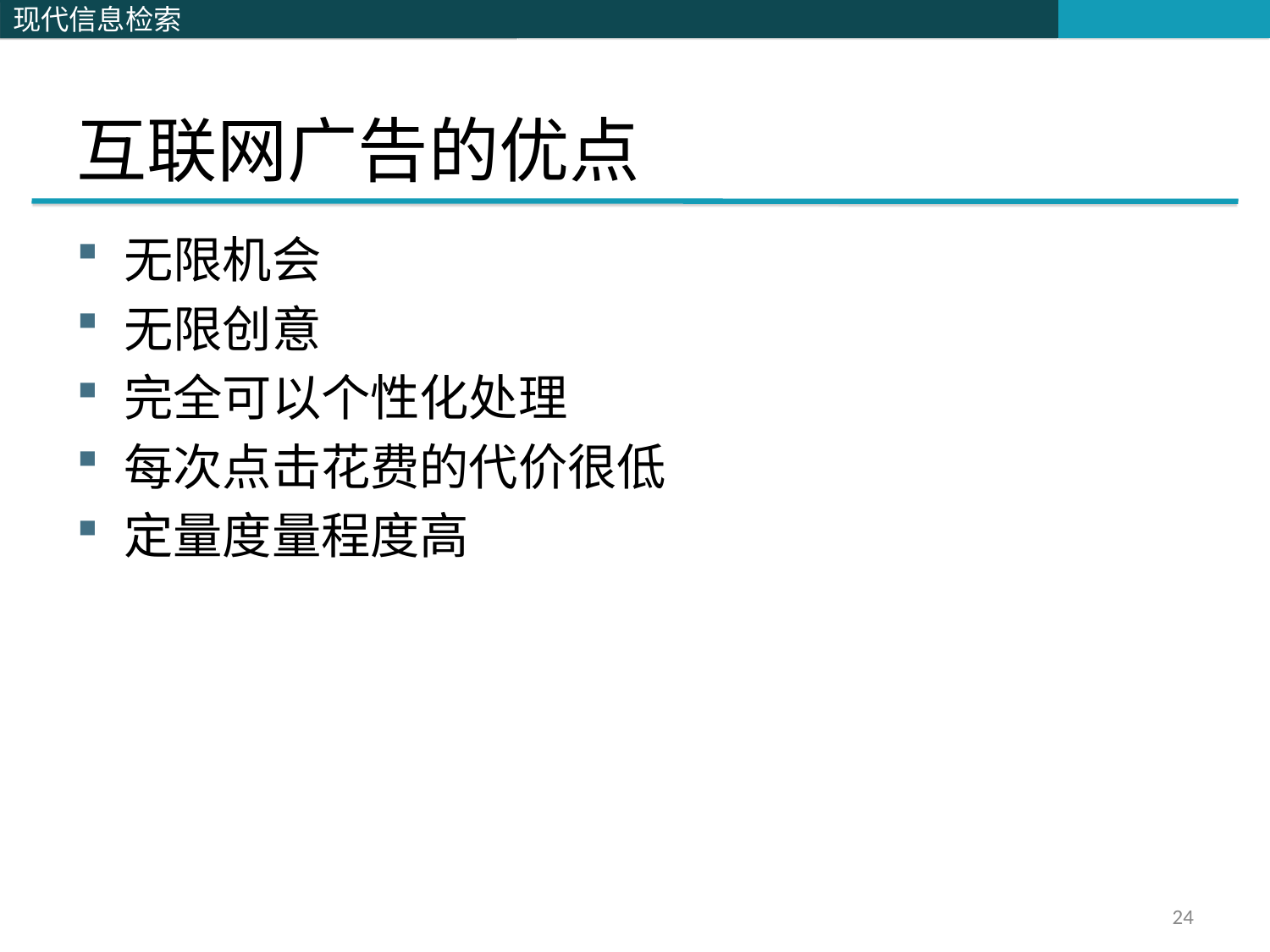

# 互联网广告的优点
无限机会
无限创意
完全可以个性化处理
每次点击花费的代价很低
定量度量程度高
24